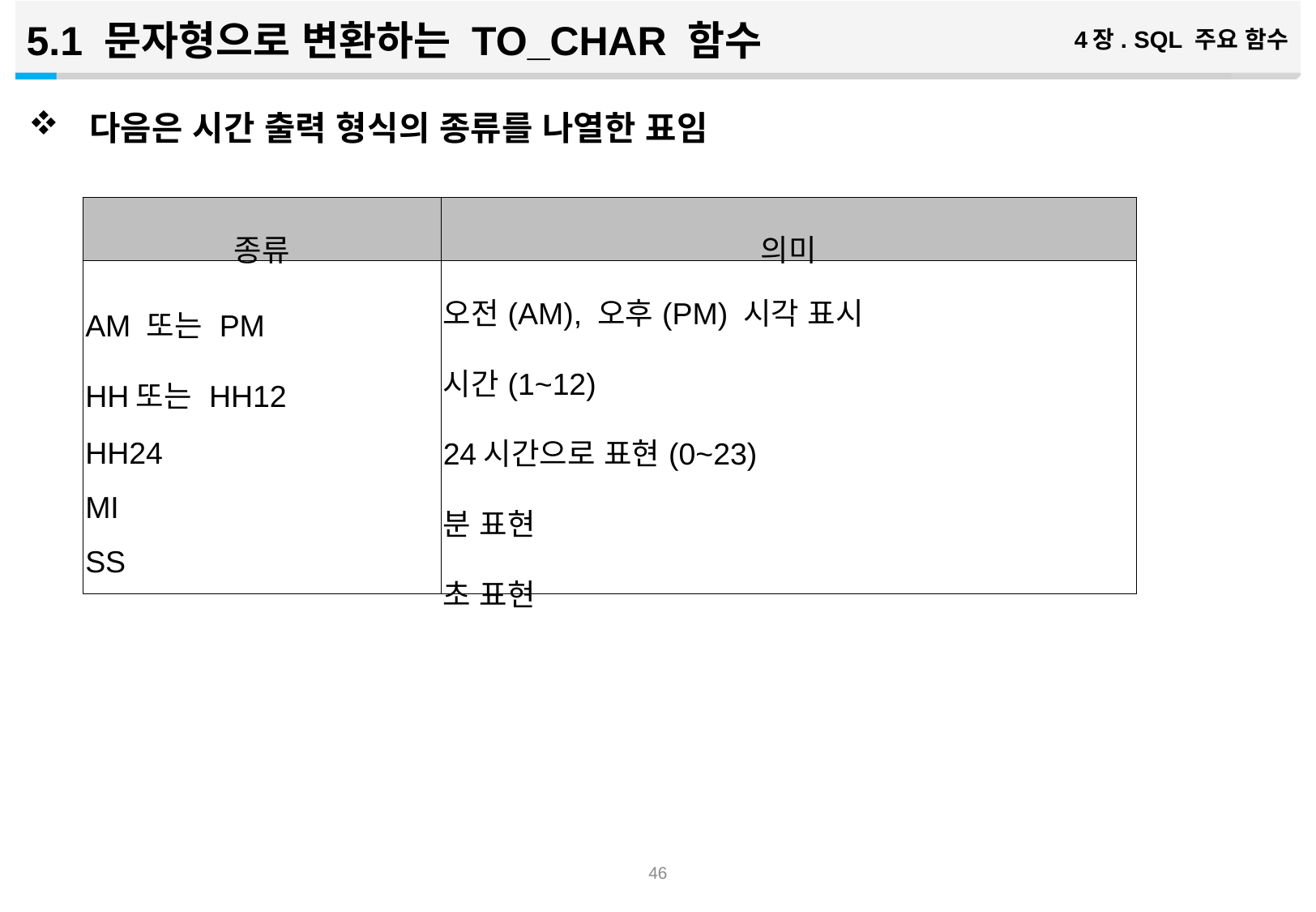

5.1 문자형으로 변환하는 TO_CHAR 함수
4장. SQL 주요 함수
다음은 시간 출력 형식의 종류를 나열한 표임
| 종류 | 의미 |
| --- | --- |
| AM 또는 PM HH또는 HH12 HH24 MI SS | 오전(AM), 오후(PM) 시각 표시 시간(1~12) 24시간으로 표현(0~23) 분 표현 초 표현 |
46